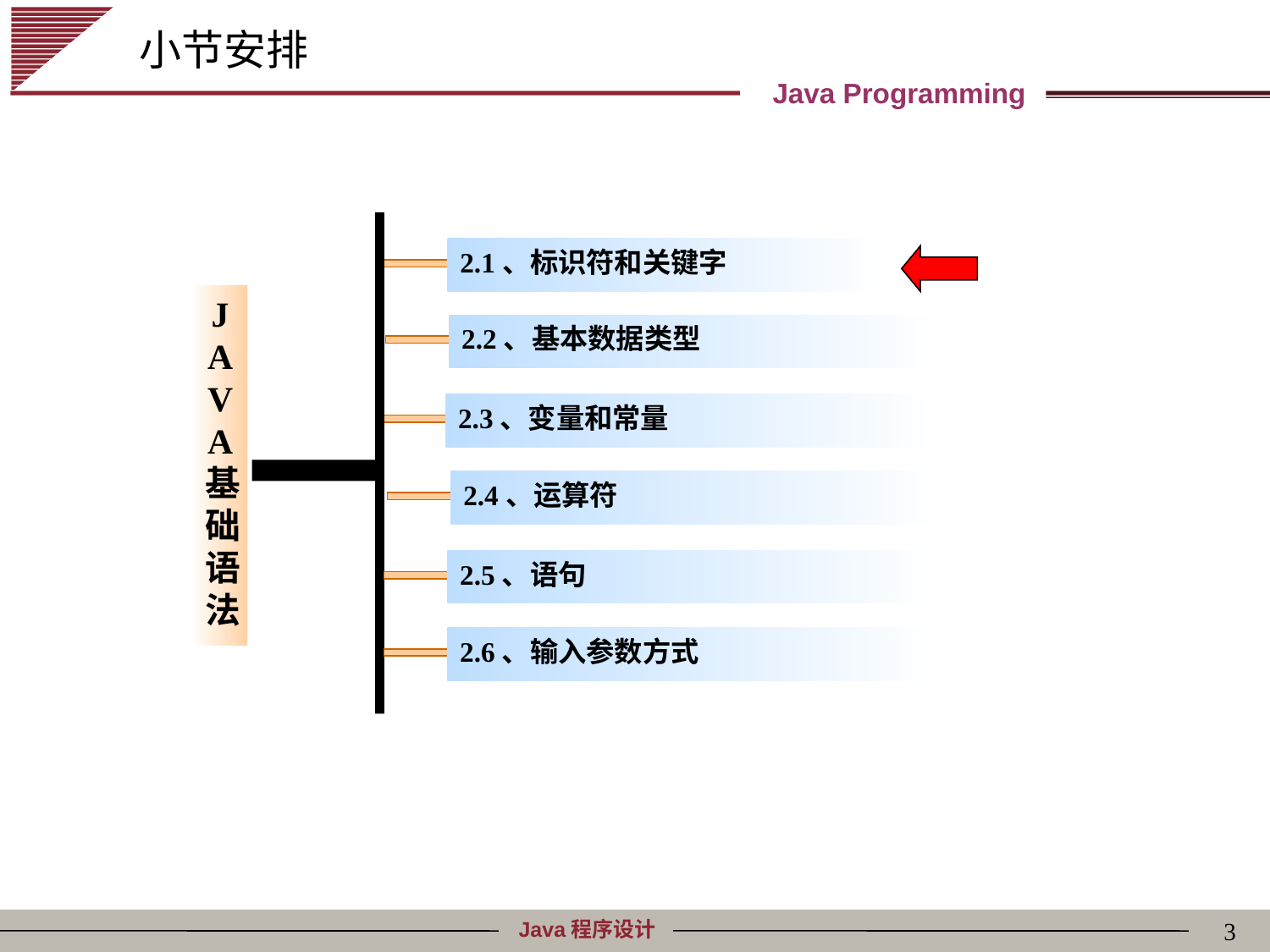

小节安排

2.1、标识符和关键字

J
A
V
A
基础语法
2.2、基本数据类型

2.3、变量和常量

2.4、运算符

2.5、语句

2.6、输入参数方式